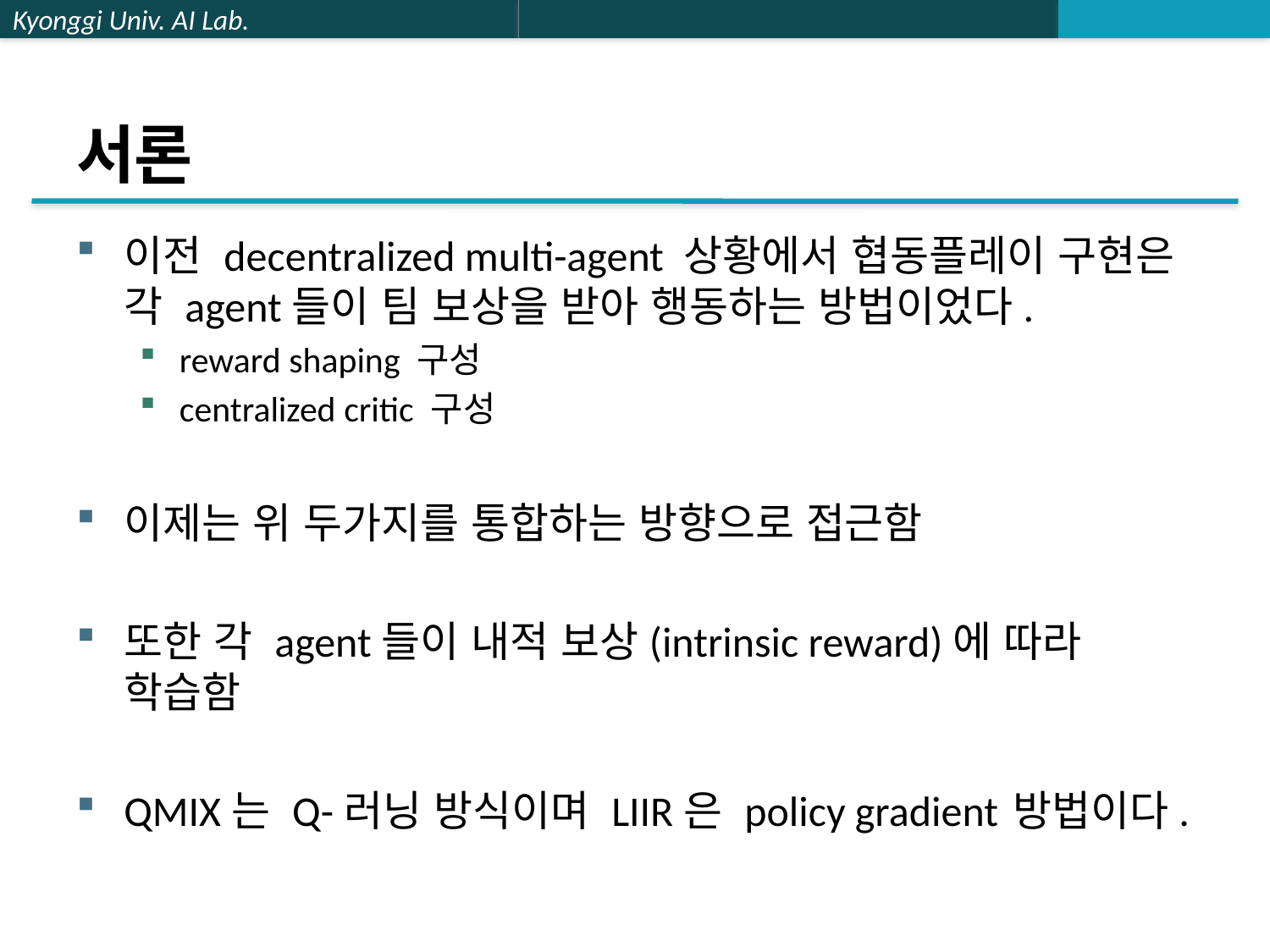

# 서론
이전 decentralized multi-agent 상황에서 협동플레이 구현은 각 agent들이 팀 보상을 받아 행동하는 방법이었다.
reward shaping 구성
centralized critic 구성

이제는 위 두가지를 통합하는 방향으로 접근함

또한 각 agent들이 내적 보상(intrinsic reward)에 따라 학습함

QMIX는 Q-러닝 방식이며 LIIR은 policy gradient 	방법이다.